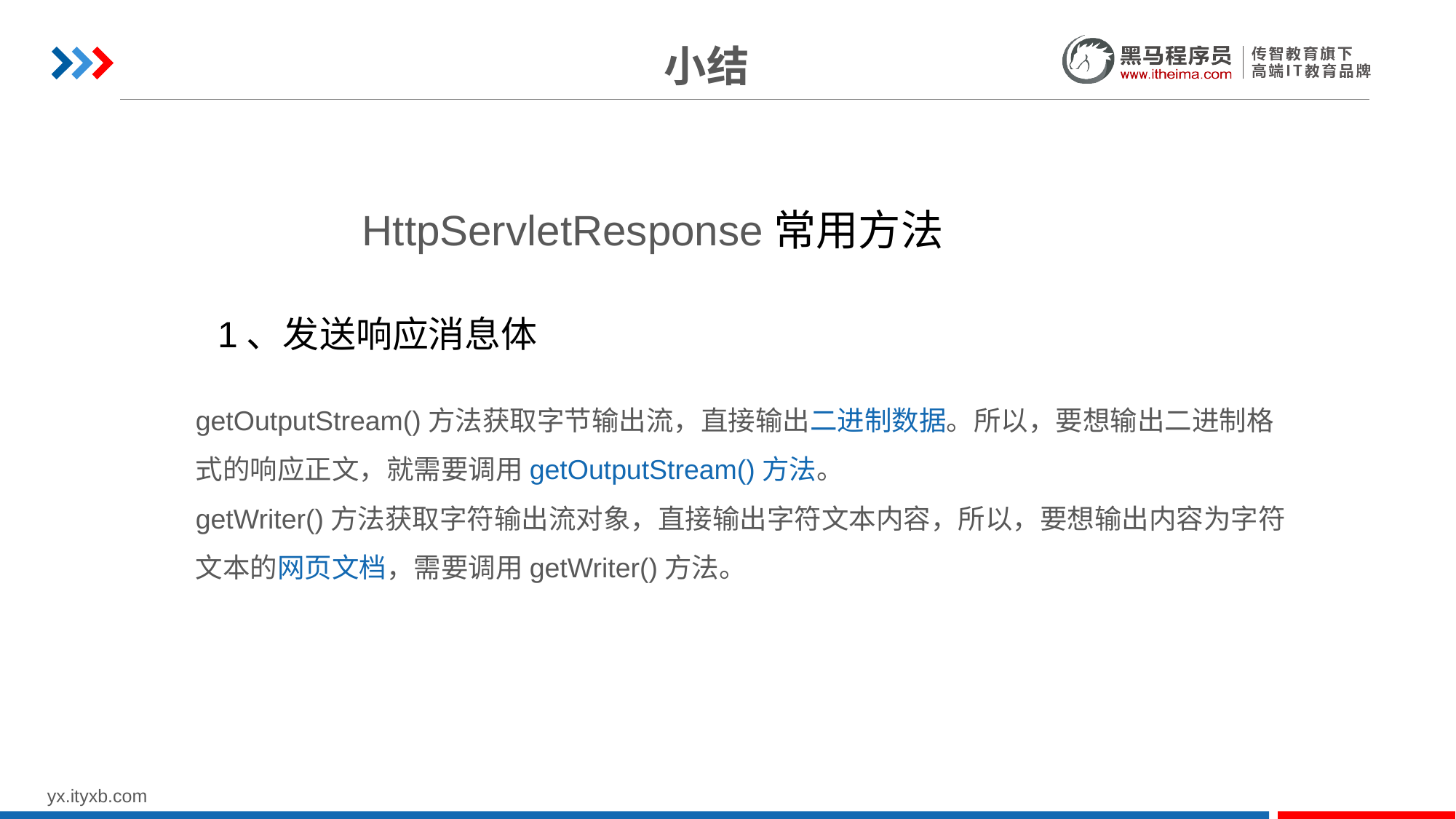

小结
HttpServletResponse常用方法
1、发送响应消息体
getOutputStream()方法获取字节输出流，直接输出二进制数据。所以，要想输出二进制格式的响应正文，就需要调用getOutputStream()方法。
getWriter()方法获取字符输出流对象，直接输出字符文本内容，所以，要想输出内容为字符文本的网页文档，需要调用getWriter()方法。